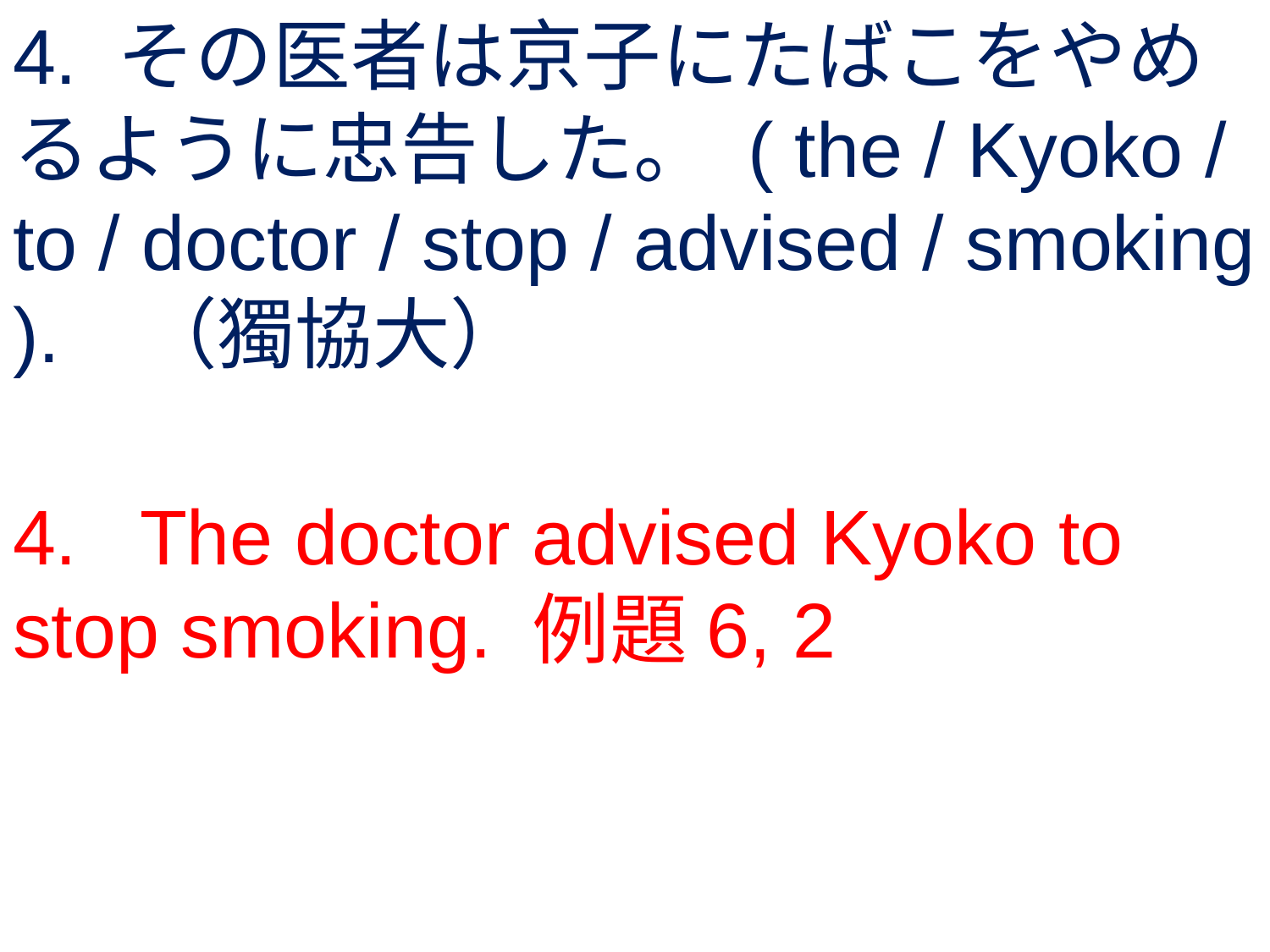

# 4. その医者は京子にたばこをやめるように忠告した。 ( the / Kyoko / to / doctor / stop / advised / smoking ).	（獨協大）
4.	The doctor advised Kyoko to stop smoking. 例題6, 2